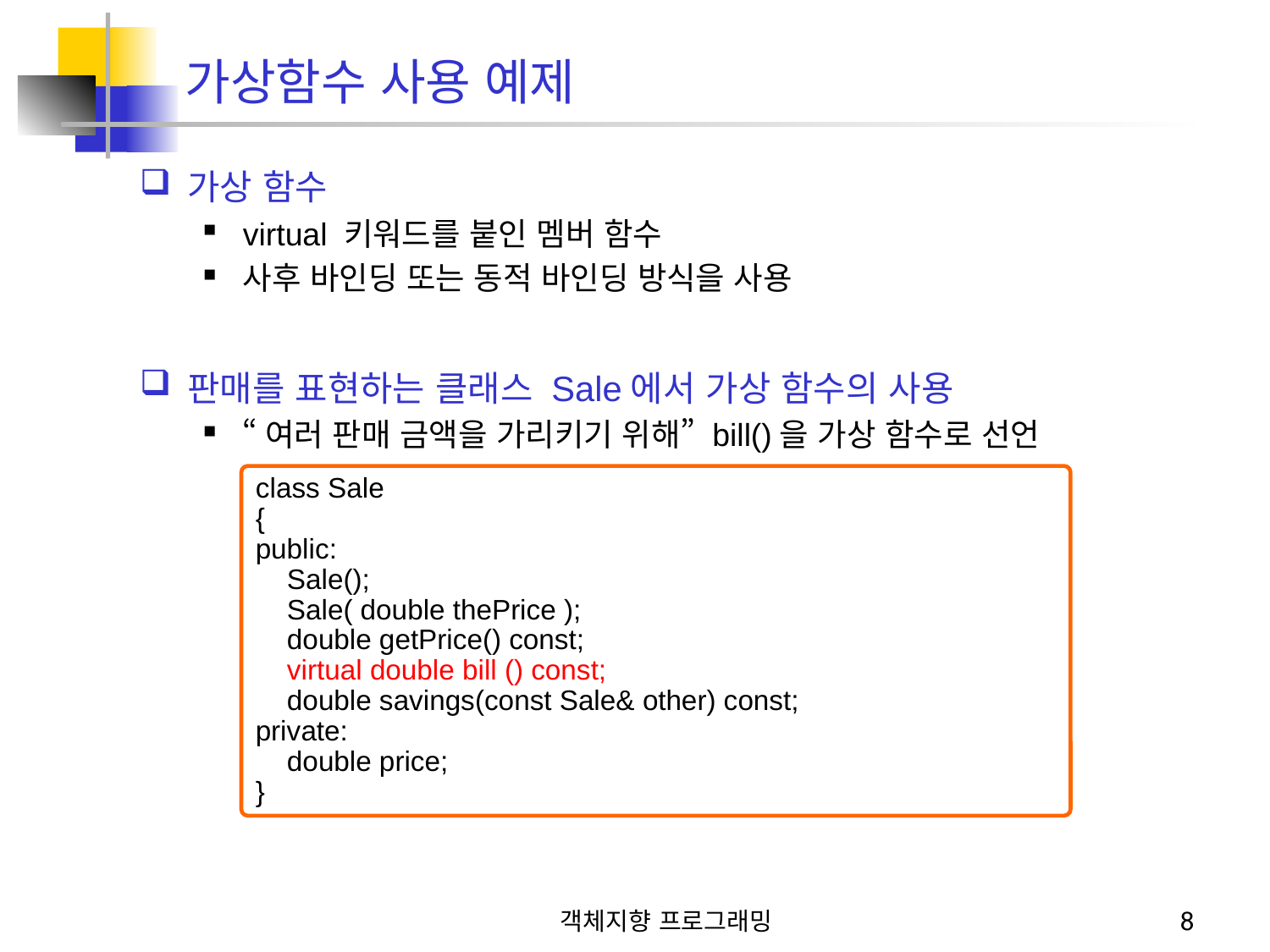

가상함수 사용 예제
가상 함수
virtual 키워드를 붙인 멤버 함수
사후 바인딩 또는 동적 바인딩 방식을 사용

판매를 표현하는 클래스 Sale에서 가상 함수의 사용
“여러 판매 금액을 가리키기 위해” bill()을 가상 함수로 선언
class Sale
{
public:
    Sale();
    Sale( double thePrice );
    double getPrice() const;
    virtual double bill () const;
    double savings(const Sale& other) const;
private:
    double price;
}
객체지향 프로그래밍
8